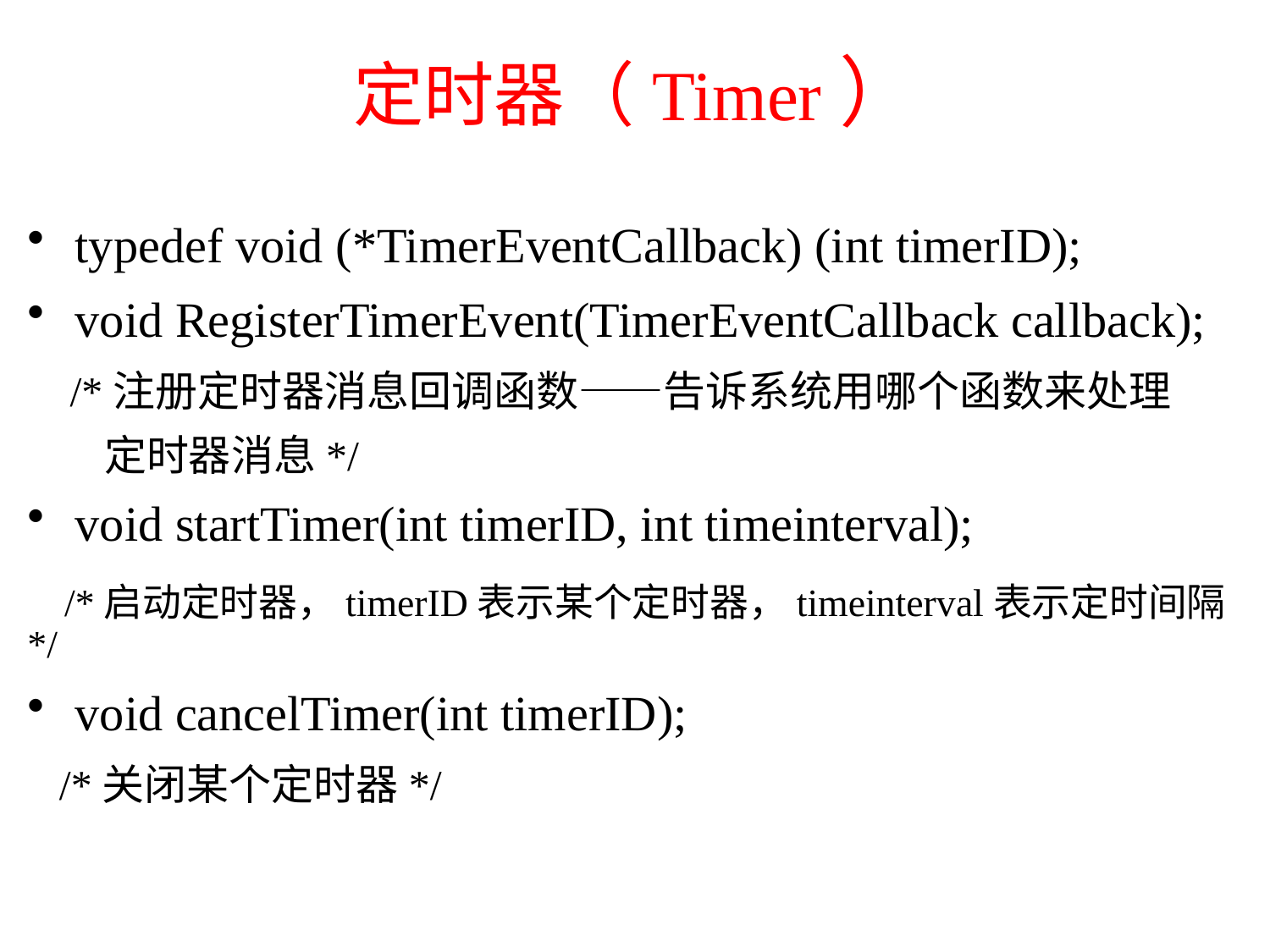

# 定时器（Timer）
typedef void (*TimerEventCallback) (int timerID);
void RegisterTimerEvent(TimerEventCallback callback);
    /*注册定时器消息回调函数——告诉系统用哪个函数来处理
       定时器消息*/
void startTimer(int timerID, int timeinterval);
   /*启动定时器，timerID表示某个定时器，timeinterval表示定时间隔*/
void cancelTimer(int timerID);
   /*关闭某个定时器*/